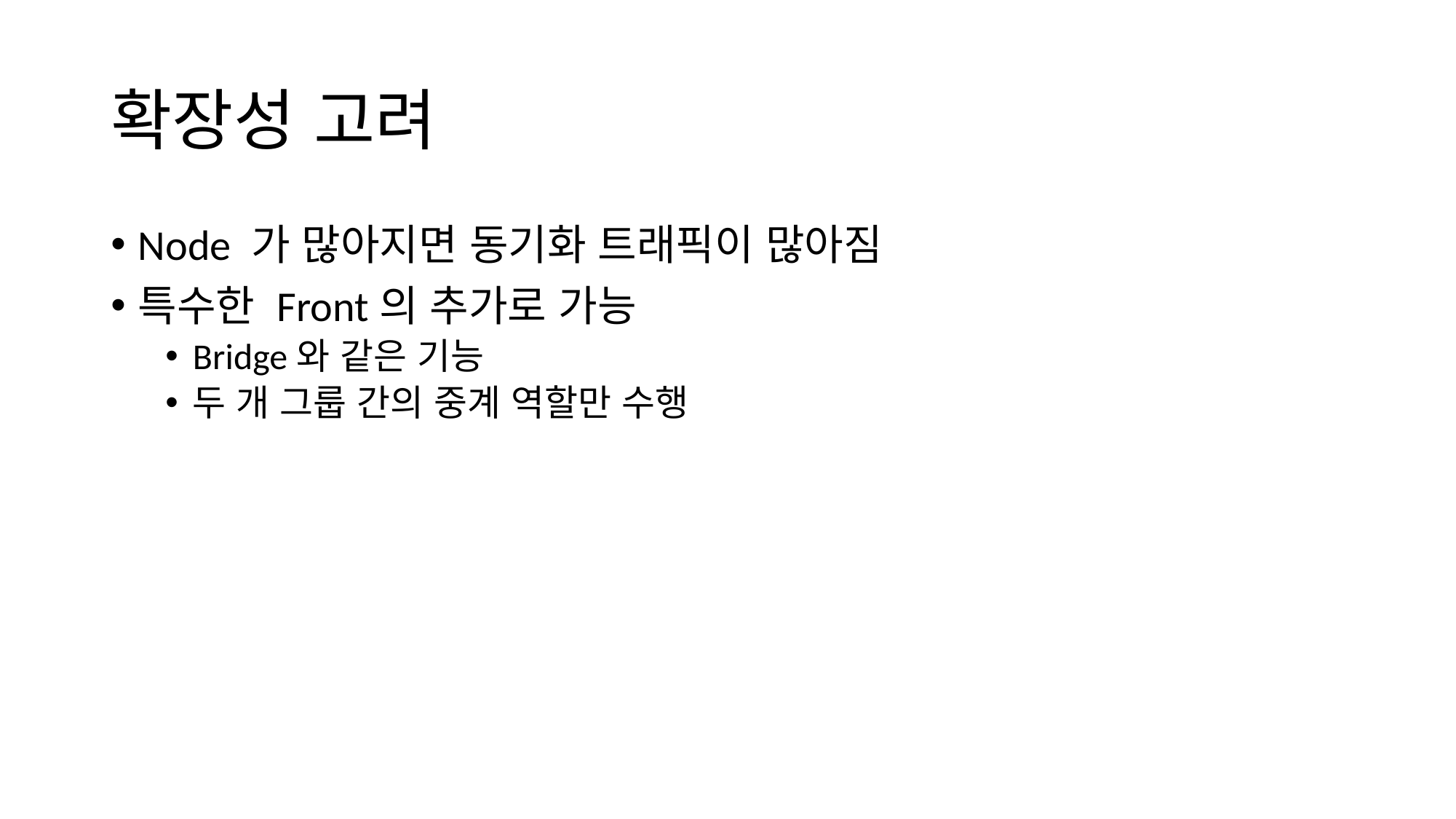

# 확장성 고려
Node 가 많아지면 동기화 트래픽이 많아짐
특수한 Front의 추가로 가능
Bridge와 같은 기능
두 개 그룹 간의 중계 역할만 수행